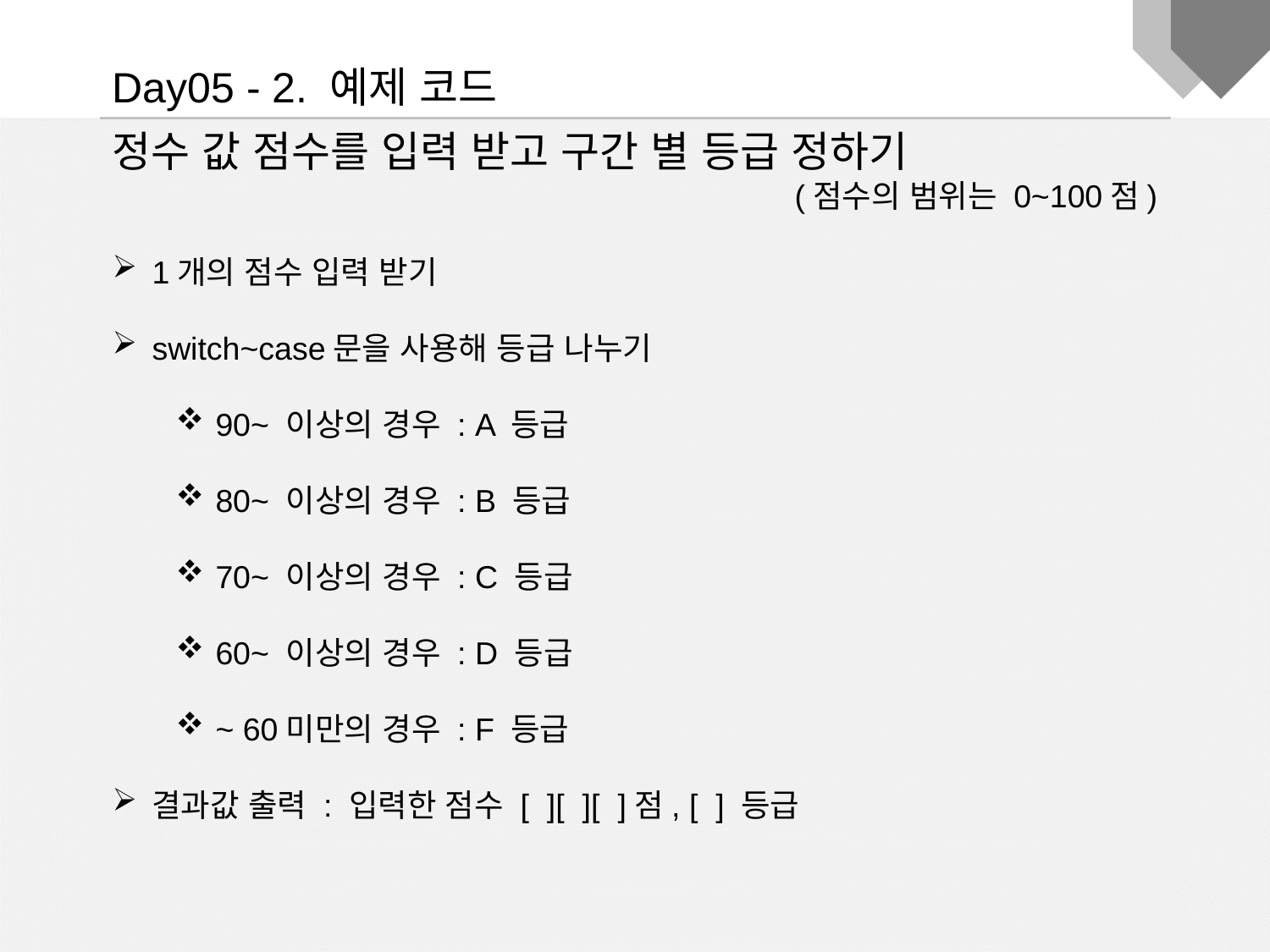

Day05 - 2. 예제 코드
정수 값 점수를 입력 받고 구간 별 등급 정하기
(점수의 범위는 0~100점)
1개의 점수 입력 받기
switch~case문을 사용해 등급 나누기
90~ 이상의 경우 : A 등급
80~ 이상의 경우 : B 등급
70~ 이상의 경우 : C 등급
60~ 이상의 경우 : D 등급
~ 60미만의 경우 : F 등급
결과값 출력 : 입력한 점수 [  ][  ][  ]점, [  ] 등급